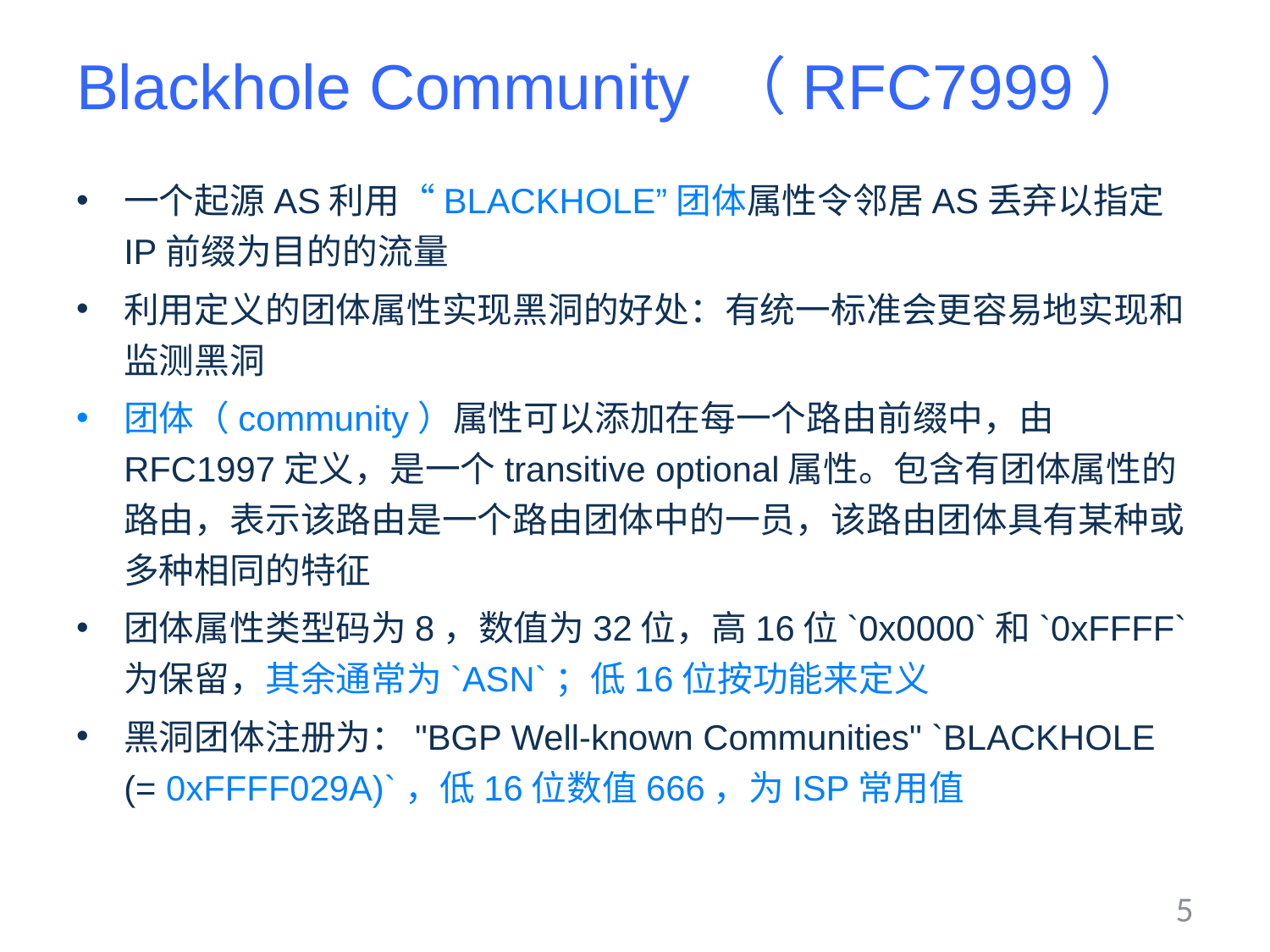

# Blackhole Community （RFC7999）
一个起源AS利用“BLACKHOLE”团体属性令邻居AS丢弃以指定IP前缀为目的的流量
利用定义的团体属性实现黑洞的好处：有统一标准会更容易地实现和监测黑洞
团体（community）属性可以添加在每一个路由前缀中，由RFC1997定义，是一个transitive optional属性。包含有团体属性的路由，表示该路由是一个路由团体中的一员，该路由团体具有某种或多种相同的特征
团体属性类型码为8，数值为32位，高16位`0x0000`和`0xFFFF`为保留，其余通常为`ASN`；低16位按功能来定义
黑洞团体注册为："BGP Well-known Communities" `BLACKHOLE (= 0xFFFF029A)`，低16位数值666，为ISP常用值
5